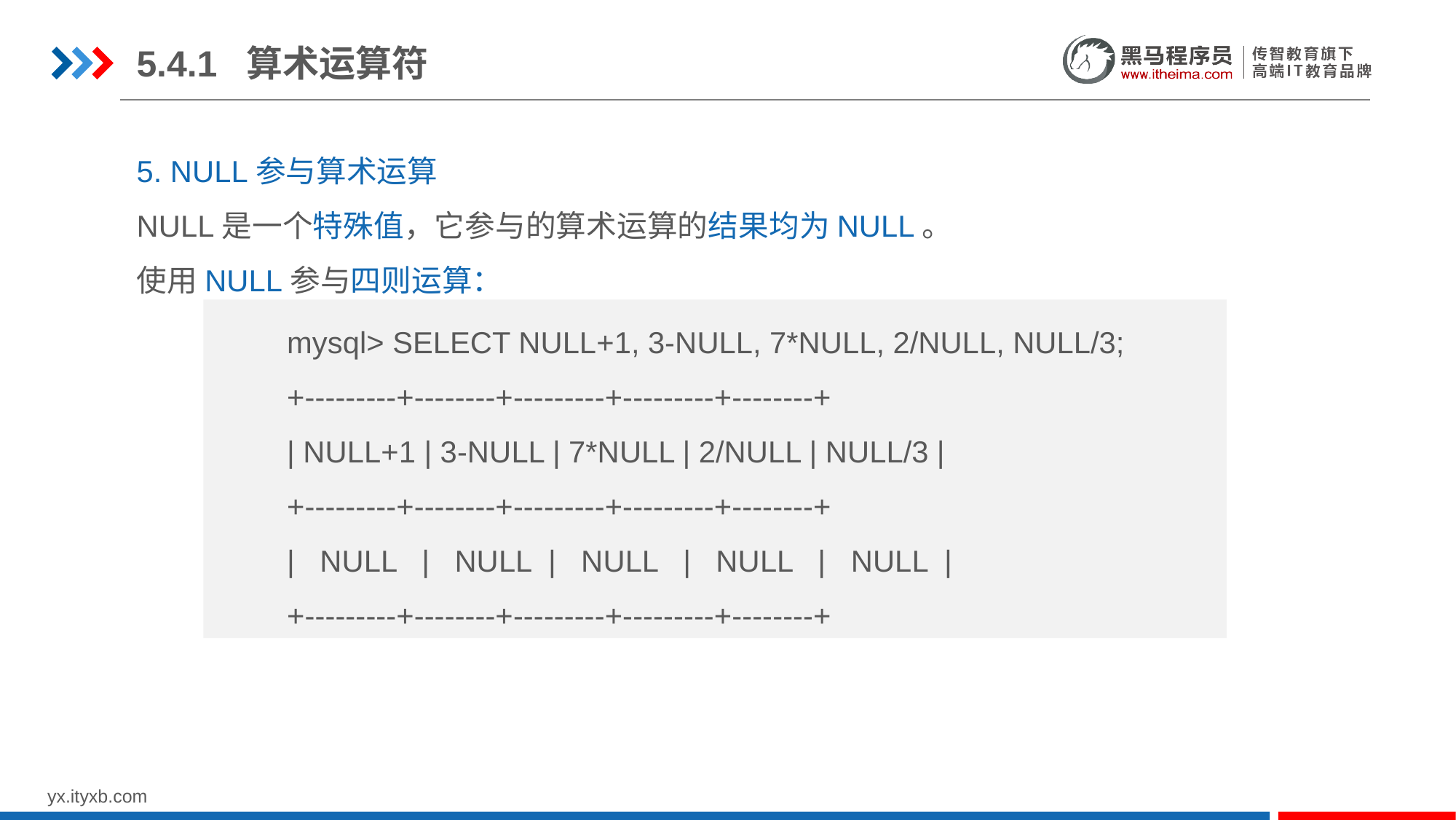

5.4.1  算术运算符
5. NULL参与算术运算
NULL是一个特殊值，它参与的算术运算的结果均为NULL。
使用NULL参与四则运算：
mysql> SELECT NULL+1, 3-NULL, 7*NULL, 2/NULL, NULL/3;
+---------+--------+---------+---------+--------+
| NULL+1 | 3-NULL | 7*NULL | 2/NULL | NULL/3 |
+---------+--------+---------+---------+--------+
|   NULL   |   NULL  |   NULL   |   NULL   |   NULL  |
+---------+--------+---------+---------+--------+